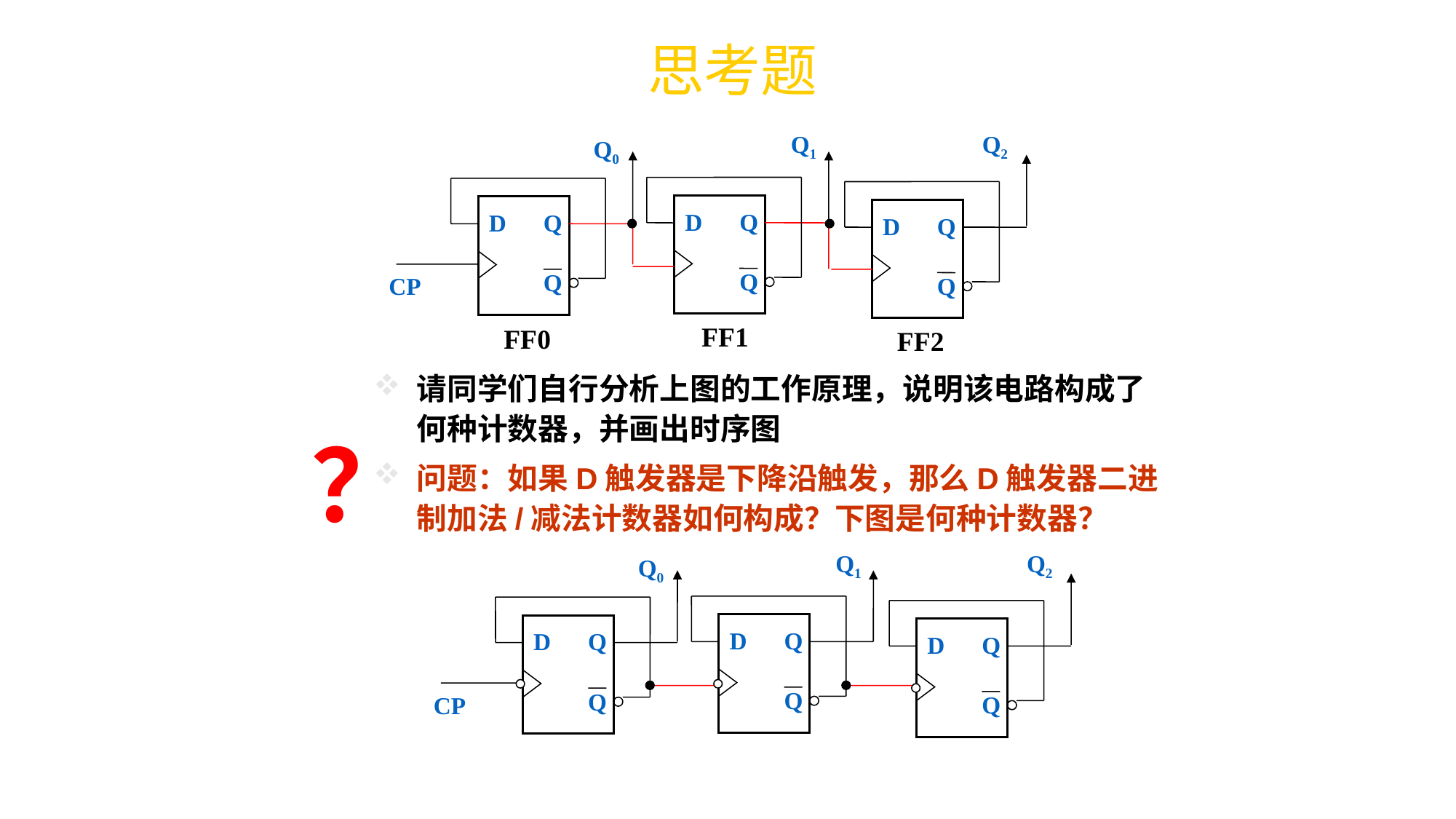

思考题
Q1
Q2
Q0

D
Q

Q
CP

D
Q
D
Q

Q

Q

FF1
FF0
FF2
请同学们自行分析上图的工作原理，说明该电路构成了何种计数器，并画出时序图
问题：如果D触发器是下降沿触发，那么D触发器二进制加法/减法计数器如何构成？下图是何种计数器？
？
Q1
Q2
Q0

D
Q

Q
CP

D
Q
D
Q

Q

Q